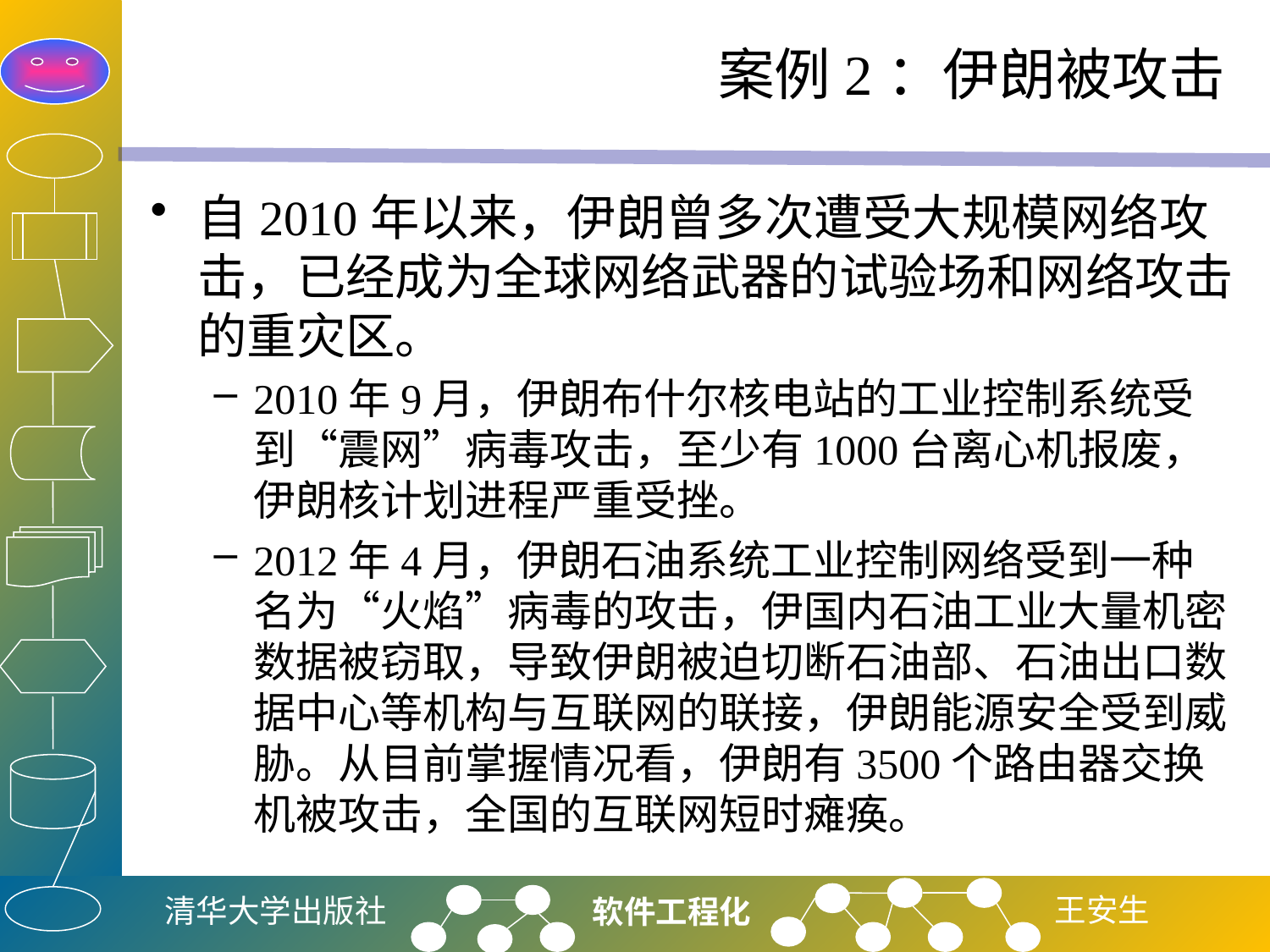

# 案例2：伊朗被攻击
自2010年以来，伊朗曾多次遭受大规模网络攻击，已经成为全球网络武器的试验场和网络攻击的重灾区。
2010年9月，伊朗布什尔核电站的工业控制系统受到“震网”病毒攻击，至少有1000台离心机报废，伊朗核计划进程严重受挫。
2012年4月，伊朗石油系统工业控制网络受到一种名为“火焰”病毒的攻击，伊国内石油工业大量机密数据被窃取，导致伊朗被迫切断石油部、石油出口数据中心等机构与互联网的联接，伊朗能源安全受到威胁。从目前掌握情况看，伊朗有3500个路由器交换机被攻击，全国的互联网短时瘫痪。